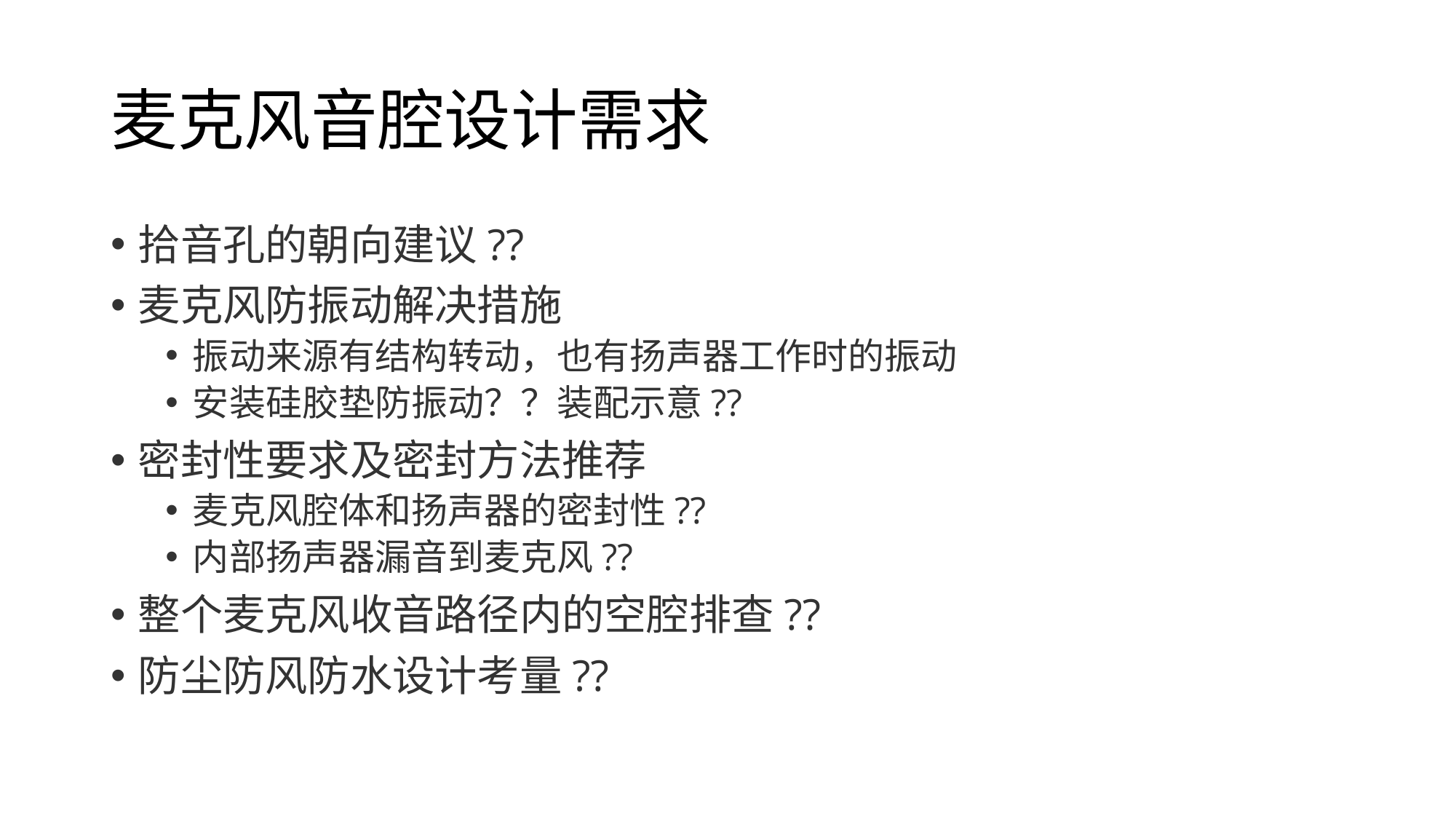

# 麦克风音腔设计需求
拾音孔的朝向建议??
麦克风防振动解决措施
振动来源有结构转动，也有扬声器工作时的振动
安装硅胶垫防振动？？装配示意??
密封性要求及密封方法推荐
麦克风腔体和扬声器的密封性??
内部扬声器漏音到麦克风??
整个麦克风收音路径内的空腔排查??
防尘防风防水设计考量??